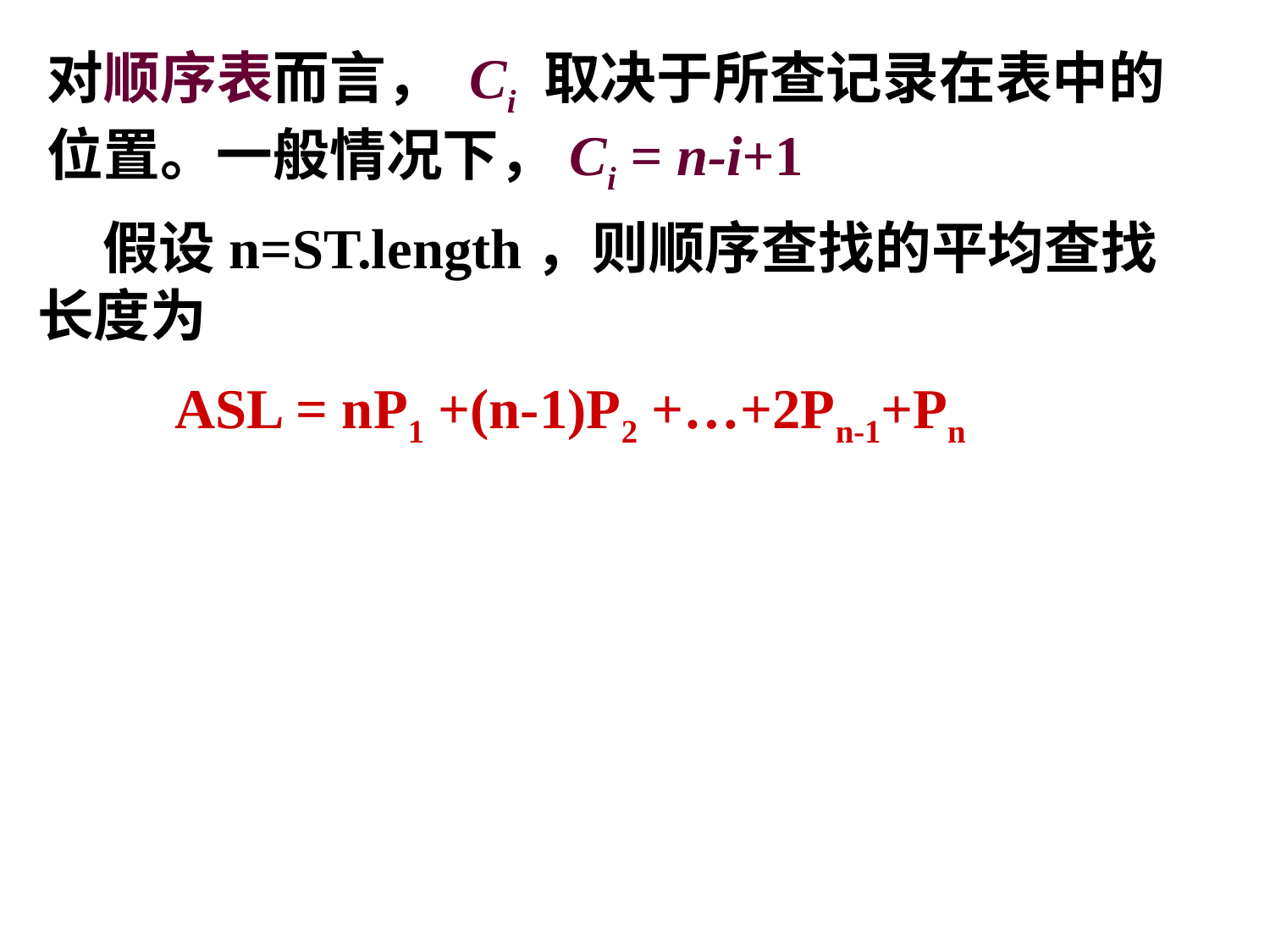

对顺序表而言， Ci 取决于所查记录在表中的位置。一般情况下，Ci = n-i+1
    假设n=ST.length，则顺序查找的平均查找长度为
ASL = nP1 +(n-1)P2 +…+2Pn-1+Pn